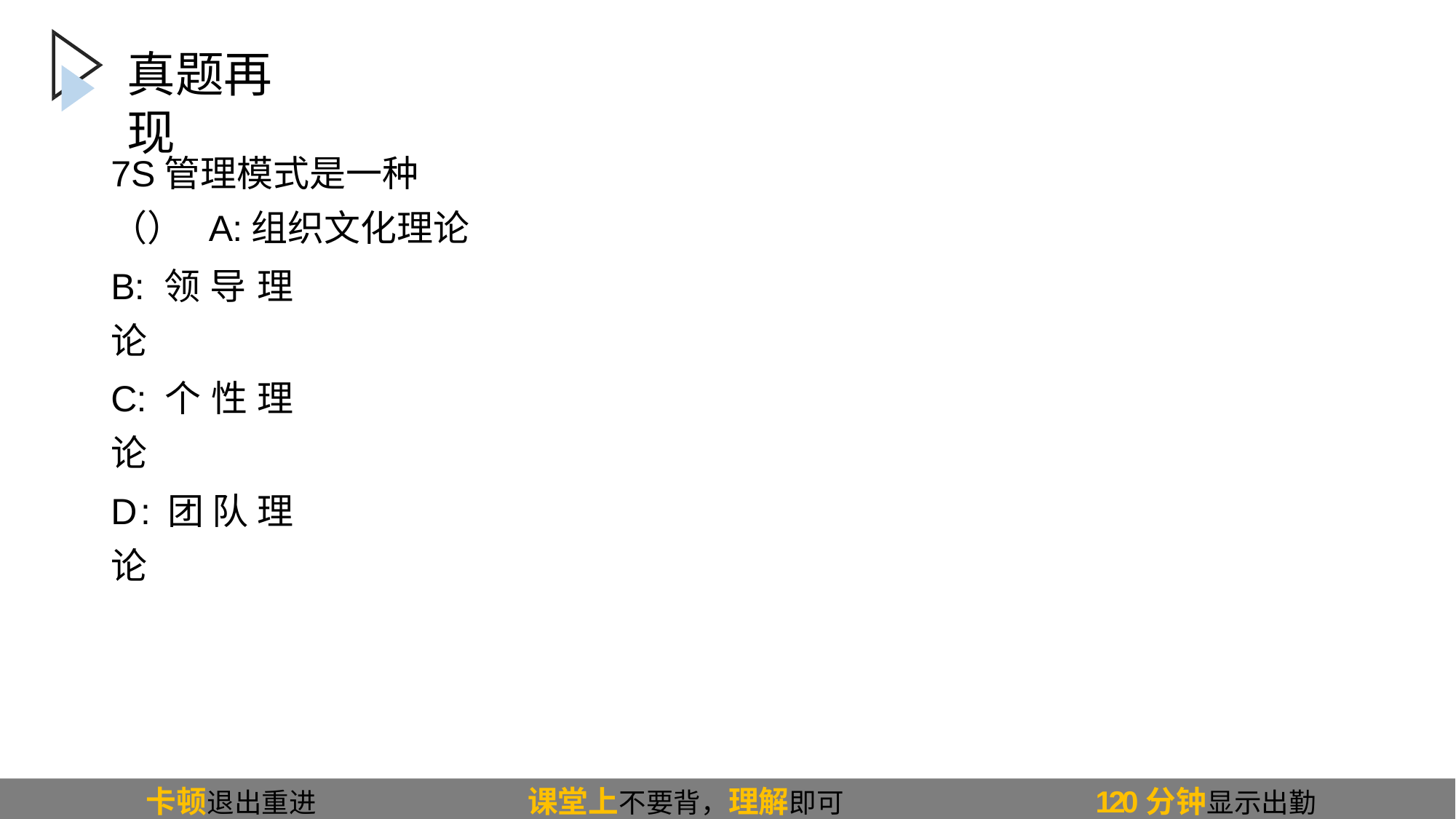

# 真题再现
7S管理模式是一种（）  A:组织文化理论
B:领导理论
C:个性理论
D:团队理论
卡顿退出重进
课堂上不要背，理解即可
120分钟显示出勤